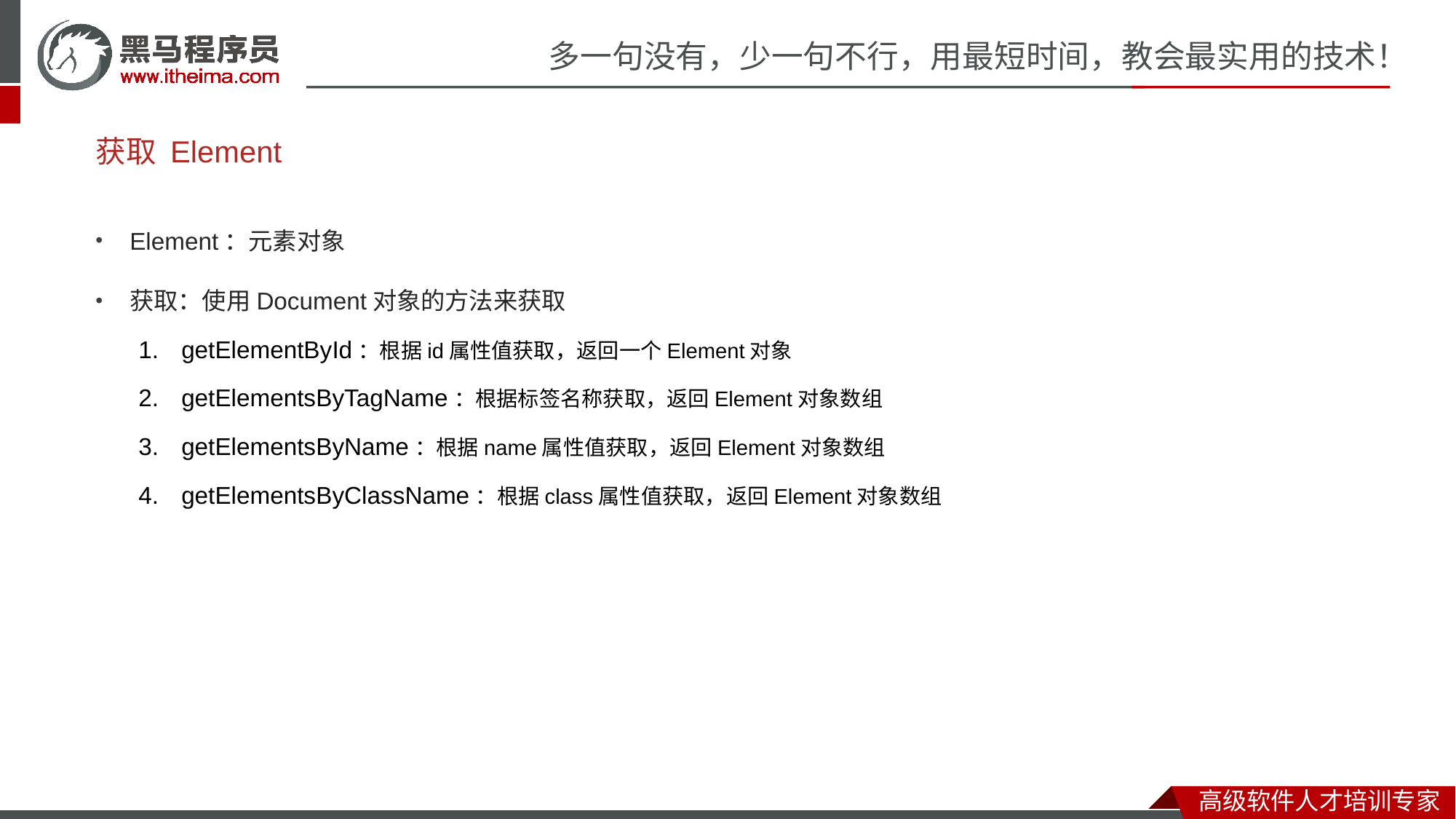

# 获取 Element
Element：元素对象
获取：使用Document对象的方法来获取
getElementById：根据id属性值获取，返回一个Element对象
getElementsByTagName：根据标签名称获取，返回Element对象数组
getElementsByName：根据name属性值获取，返回Element对象数组
getElementsByClassName：根据class属性值获取，返回Element对象数组